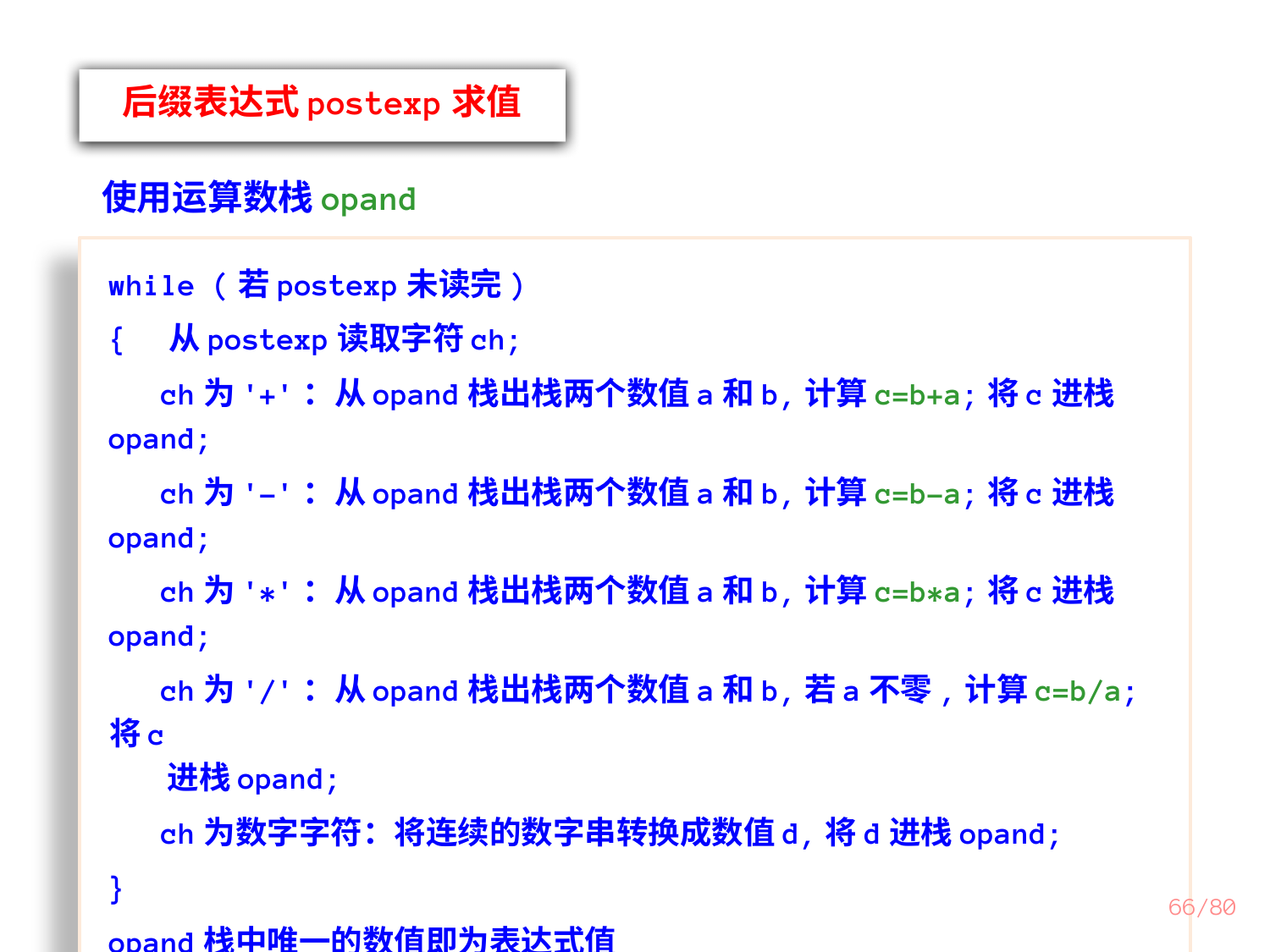

后缀表达式postexp求值
使用运算数栈opand
while (若postexp未读完)
{  从postexp读取字符ch;
   ch为'+'：从opand栈出栈两个数值a和b,计算c=b+a;将c进栈opand;
   ch为'-'：从opand栈出栈两个数值a和b,计算c=b-a;将c进栈opand;
   ch为'*'：从opand栈出栈两个数值a和b,计算c=b*a;将c进栈opand;
   ch为'/'：从opand栈出栈两个数值a和b,若a不零,计算c=b/a;将c
       进栈opand;
   ch为数字字符：将连续的数字串转换成数值d,将d进栈opand;
}
opand栈中唯一的数值即为表达式值
66/80